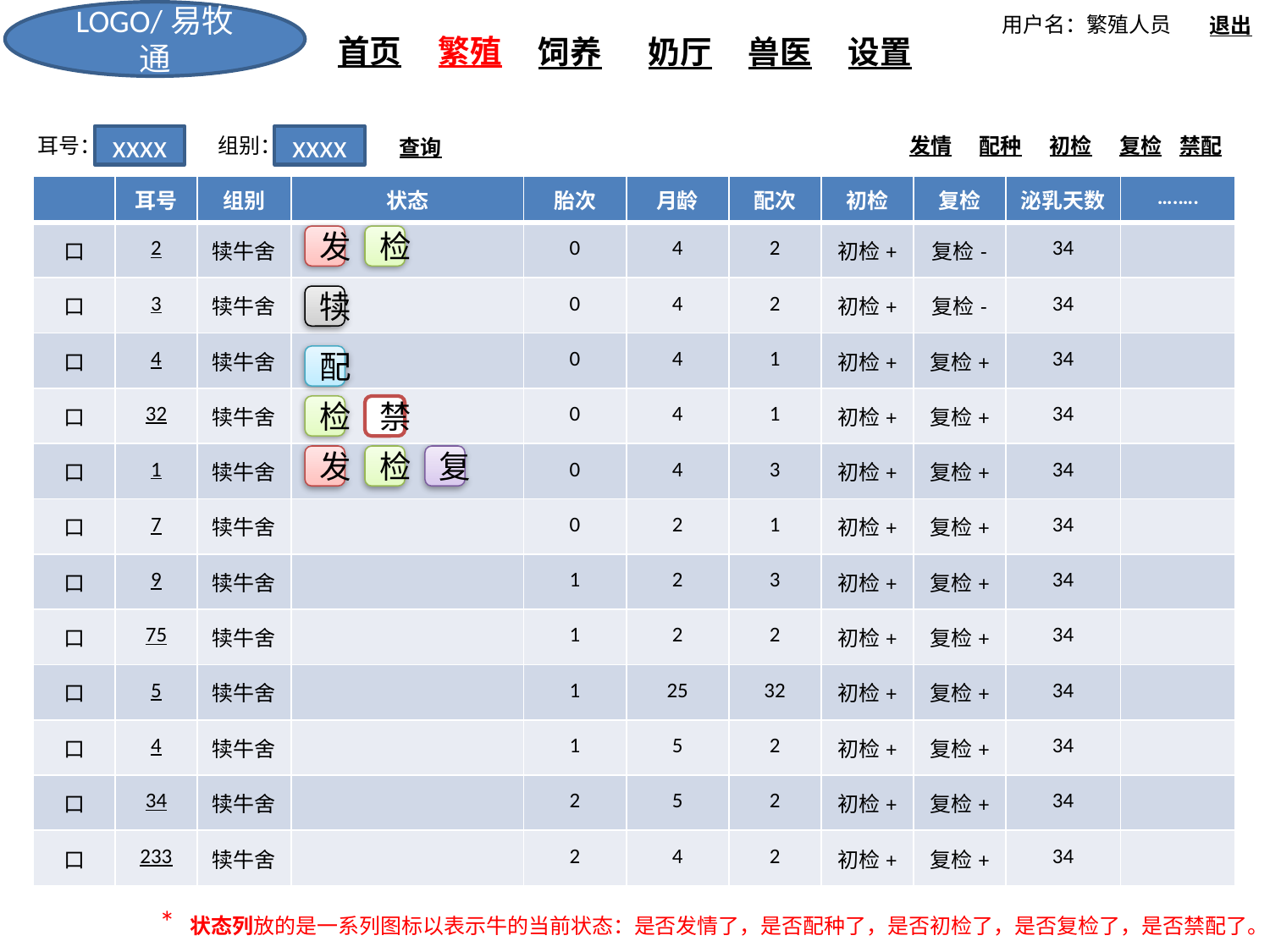

LOGO/易牧通
用户名：繁殖人员
退出
首页
繁殖
饲养
奶厅
兽医
设置
耳号：
xxxx
组别：
xxxx
发情
配种
初检
复检
禁配
查询
|  | 耳号 | 组别 | 状态 | 胎次 | 月龄 | 配次 | 初检 | 复检 | 泌乳天数 | ….…. |
| --- | --- | --- | --- | --- | --- | --- | --- | --- | --- | --- |
| 口 | 2 | 犊牛舍 |  | 0 | 4 | 2 | 初检+ | 复检- | 34 |  |
| 口 | 3 | 犊牛舍 |  | 0 | 4 | 2 | 初检+ | 复检- | 34 |  |
| 口 | 4 | 犊牛舍 |  | 0 | 4 | 1 | 初检+ | 复检+ | 34 |  |
| 口 | 32 | 犊牛舍 |  | 0 | 4 | 1 | 初检+ | 复检+ | 34 |  |
| 口 | 1 | 犊牛舍 |  | 0 | 4 | 3 | 初检+ | 复检+ | 34 |  |
| 口 | 7 | 犊牛舍 |  | 0 | 2 | 1 | 初检+ | 复检+ | 34 |  |
| 口 | 9 | 犊牛舍 |  | 1 | 2 | 3 | 初检+ | 复检+ | 34 |  |
| 口 | 75 | 犊牛舍 |  | 1 | 2 | 2 | 初检+ | 复检+ | 34 |  |
| 口 | 5 | 犊牛舍 |  | 1 | 25 | 32 | 初检+ | 复检+ | 34 |  |
| 口 | 4 | 犊牛舍 |  | 1 | 5 | 2 | 初检+ | 复检+ | 34 |  |
| 口 | 34 | 犊牛舍 |  | 2 | 5 | 2 | 初检+ | 复检+ | 34 |  |
| 口 | 233 | 犊牛舍 |  | 2 | 4 | 2 | 初检+ | 复检+ | 34 |  |
发
检
犊
配
检
禁
发
检
复
* 状态列放的是一系列图标以表示牛的当前状态：是否发情了，是否配种了，是否初检了，是否复检了，是否禁配了。